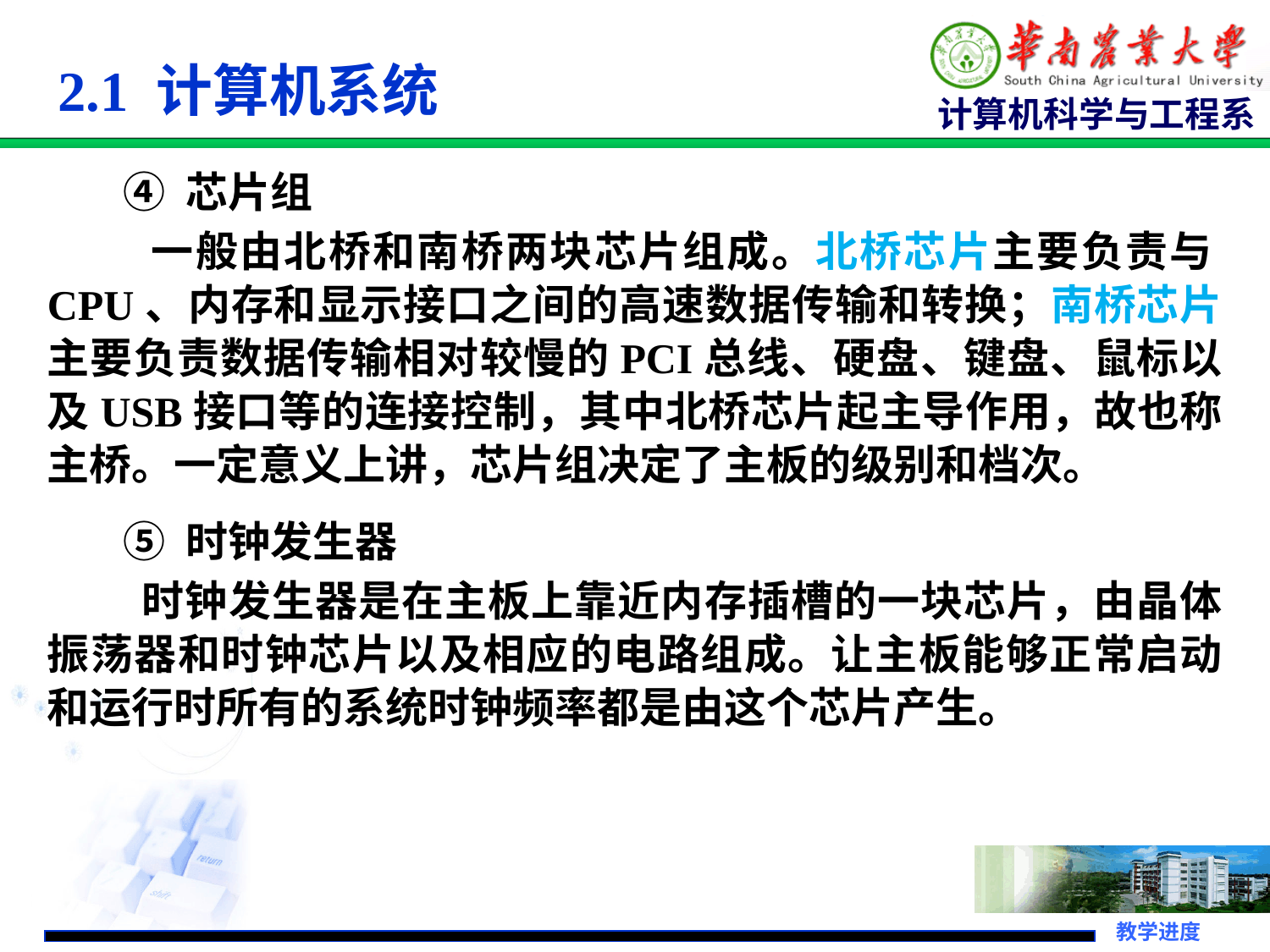

# 2.1 计算机系统
        ④ 芯片组
        一般由北桥和南桥两块芯片组成。北桥芯片主要负责与CPU、内存和显示接口之间的高速数据传输和转换；南桥芯片主要负责数据传输相对较慢的PCI总线、硬盘、键盘、鼠标以及USB接口等的连接控制，其中北桥芯片起主导作用，故也称主桥。一定意义上讲，芯片组决定了主板的级别和档次。
        ⑤ 时钟发生器
        时钟发生器是在主板上靠近内存插槽的一块芯片，由晶体振荡器和时钟芯片以及相应的电路组成。让主板能够正常启动和运行时所有的系统时钟频率都是由这个芯片产生。